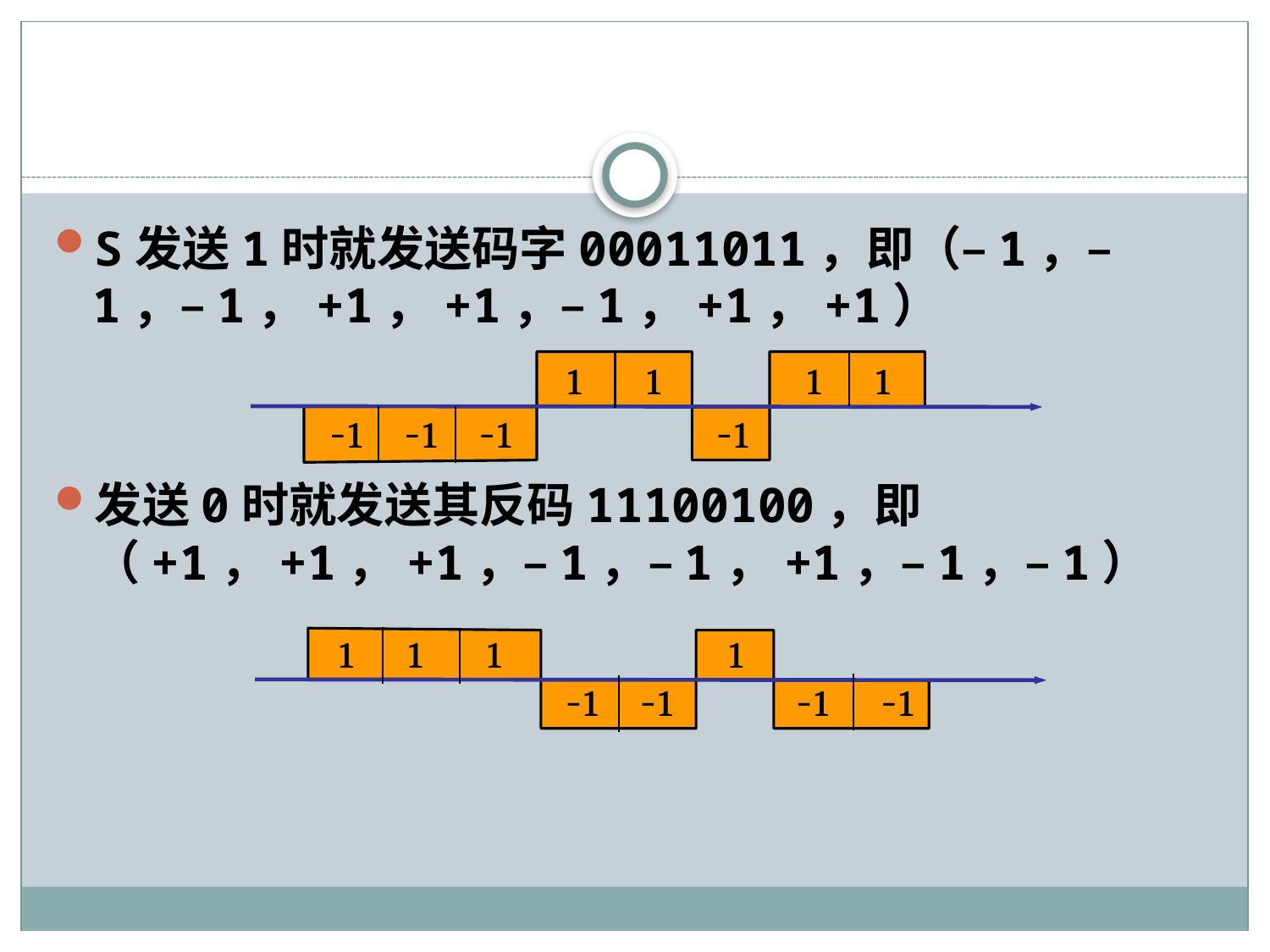

#
S发送1时就发送码字00011011，即（–1，–1，–1，+1，+1，–1，+1，+1）

发送0时就发送其反码11100100，即（+1，+1，+1，–1，–1，+1，–1，–1）
  1      1              1     1

  -1    -1    -1                    -1
 1     1      1                      1

    -1    -1            -1     -1